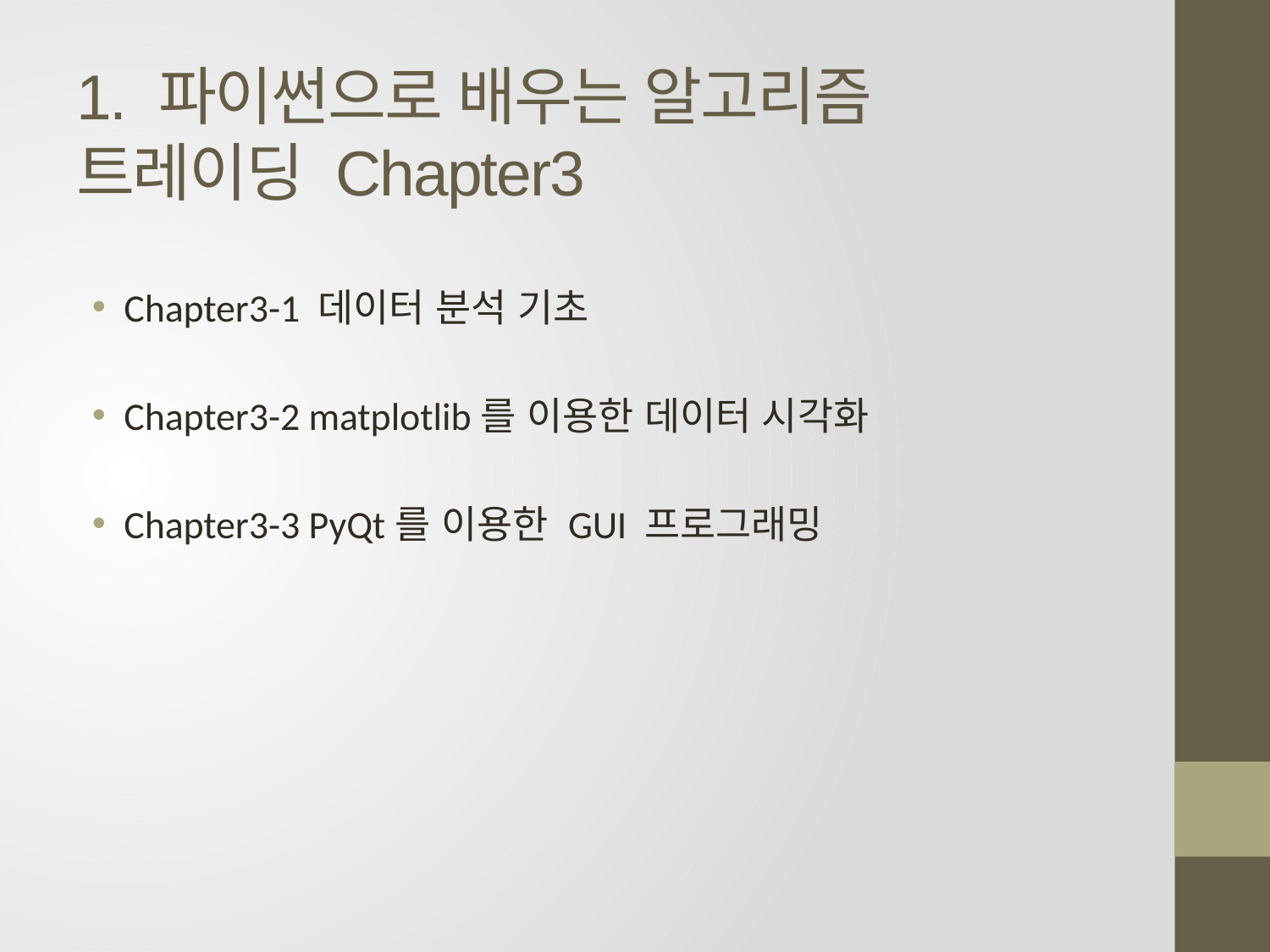

# 1. 파이썬으로 배우는 알고리즘 트레이딩 Chapter3

Chapter3-1 데이터 분석 기초

Chapter3-2 matplotlib를 이용한 데이터 시각화

Chapter3-3 PyQt를 이용한 GUI 프로그래밍